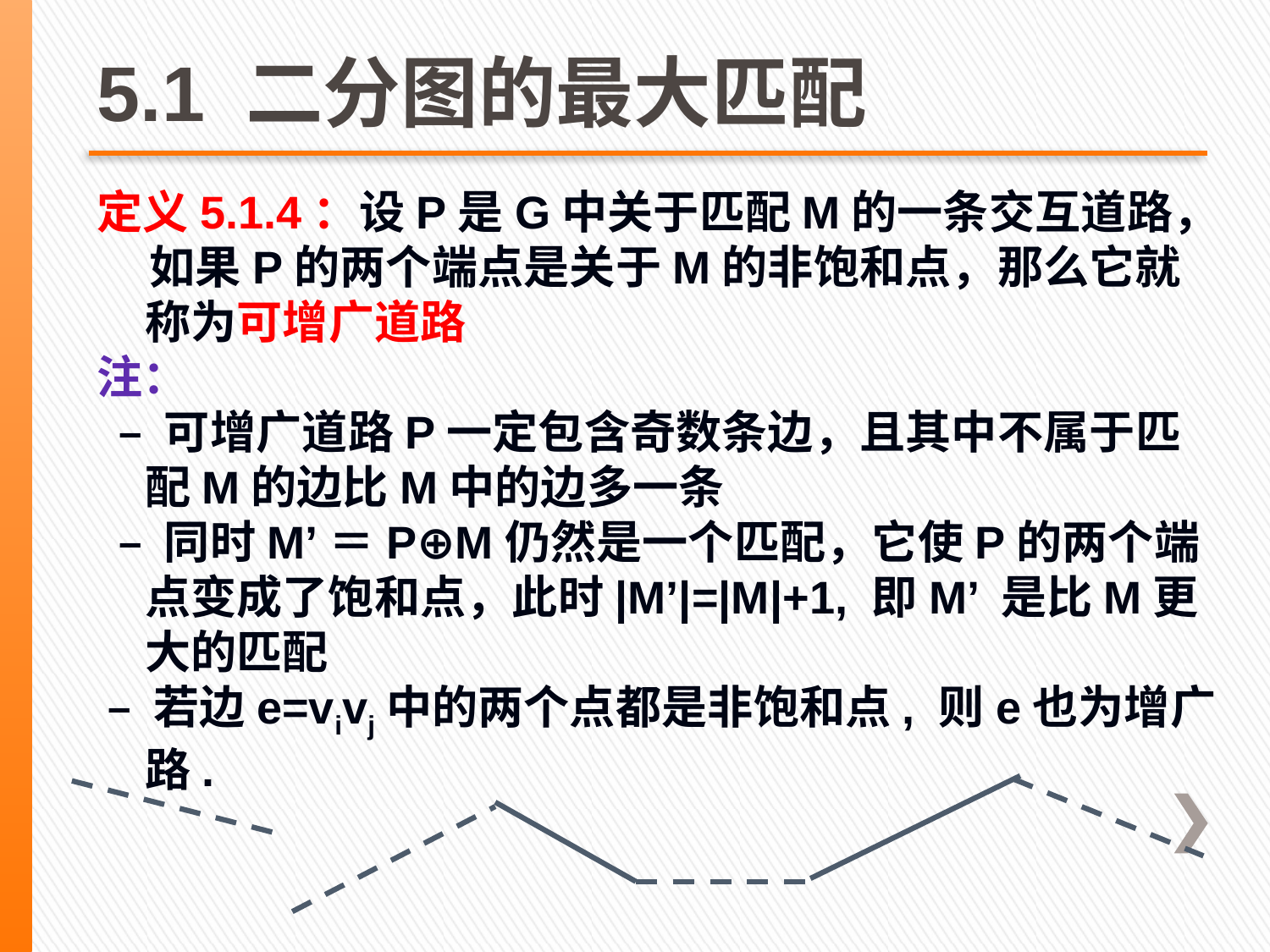

# 5.1 二分图的最大匹配
定义5.1.4：设P是G中关于匹配M的一条交互道路，
    如果P的两个端点是关于M的非饱和点，那么它就称为可增广道路
注：
  – 可增广道路P一定包含奇数条边，且其中不属于匹配M的边比M中的边多一条
  – 同时M’＝P⊕M仍然是一个匹配，它使P的两个端点变成了饱和点，此时|M’|=|M|+1, 即M’ 是比M更大的匹配
 – 若边e=vivj中的两个点都是非饱和点, 则e也为增广路.